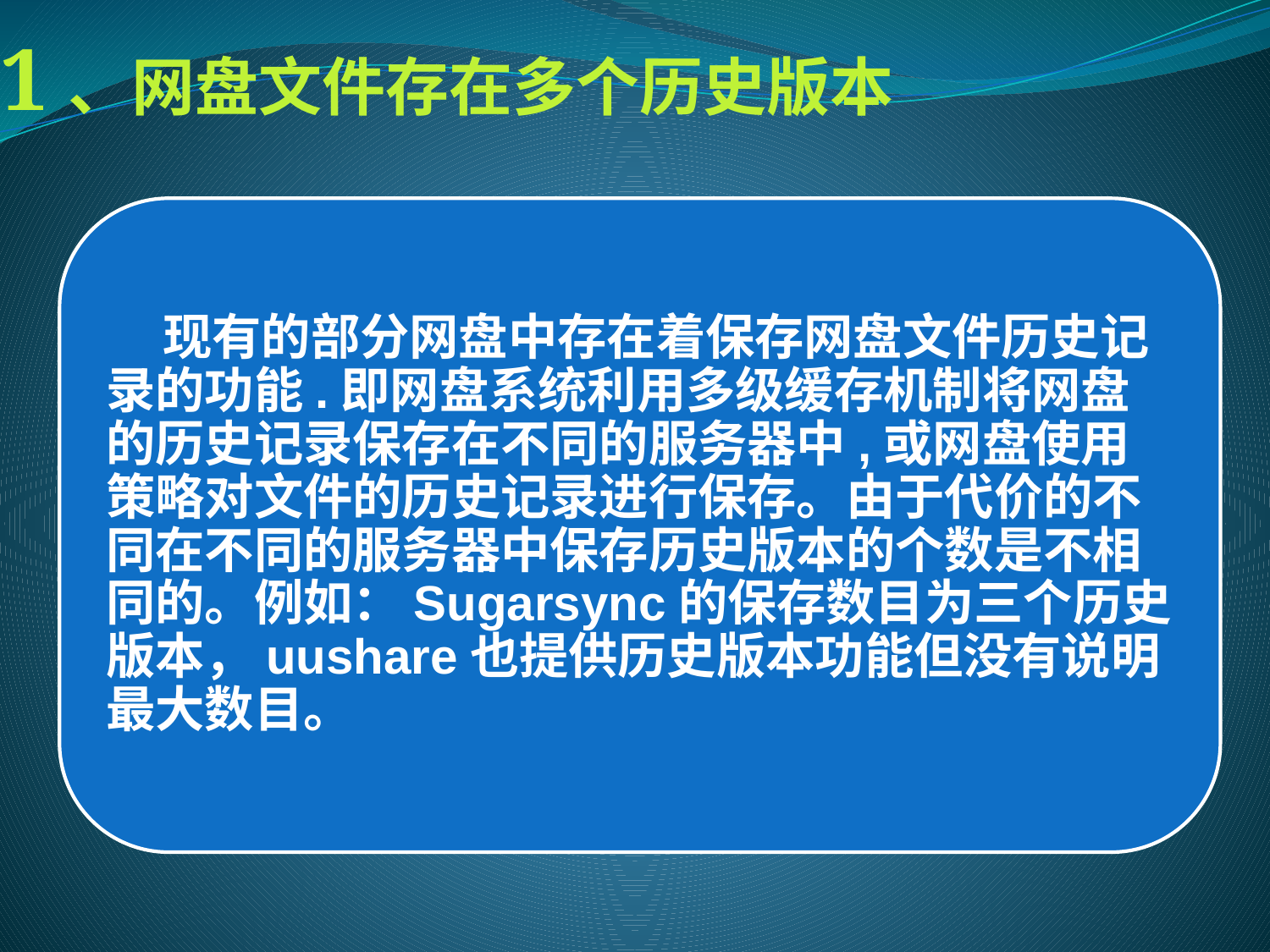

1、网盘文件存在多个历史版本
    现有的部分网盘中存在着保存网盘文件历史记录的功能.即网盘系统利用多级缓存机制将网盘的历史记录保存在不同的服务器中,或网盘使用策略对文件的历史记录进行保存。由于代价的不同在不同的服务器中保存历史版本的个数是不相同的。例如：Sugarsync的保存数目为三个历史版本，uushare也提供历史版本功能但没有说明最大数目。